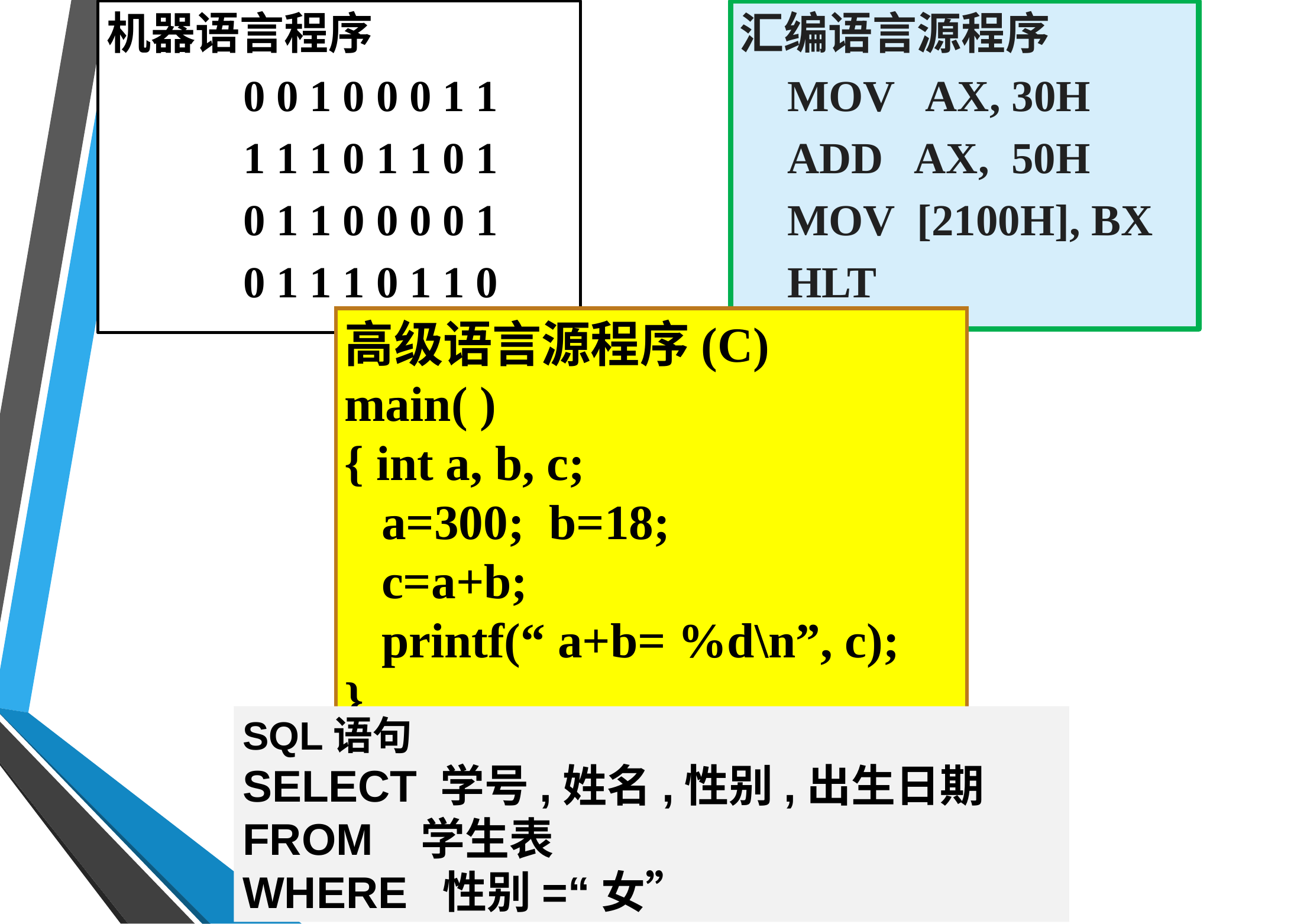

机器语言程序
		0 0 1 0 0 0 1 1
		1 1 1 0 1 1 0 1
		0 1 1 0 0 0 0 1
		0 1 1 1 0 1 1 0
汇编语言源程序
	MOV   AX, 30H
	ADD   AX,  50H
	MOV  [2100H], BX
	HLT

高级语言源程序(C)
main( )
{ int a, b, c;
   a=300;  b=18;
   c=a+b;
   printf(“ a+b= %d\n”, c);
}
SQL语句
SELECT 学号,姓名,性别,出生日期
FROM   学生表
WHERE  性别=“女”